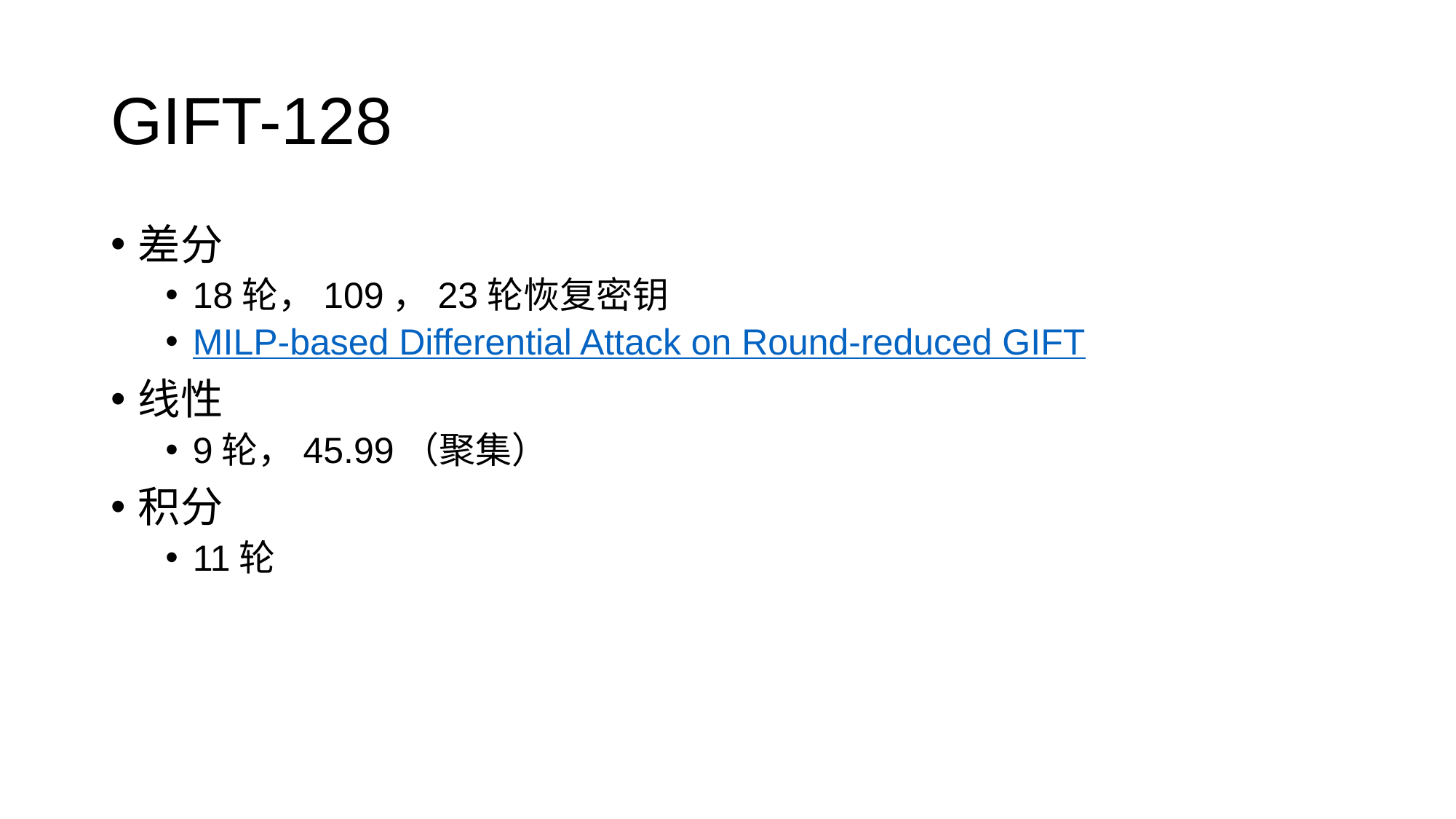

# GIFT-128
差分
18轮，109，23轮恢复密钥
MILP-based Differential Attack on Round-reduced GIFT
线性
9轮，45.99（聚集）
积分
11轮